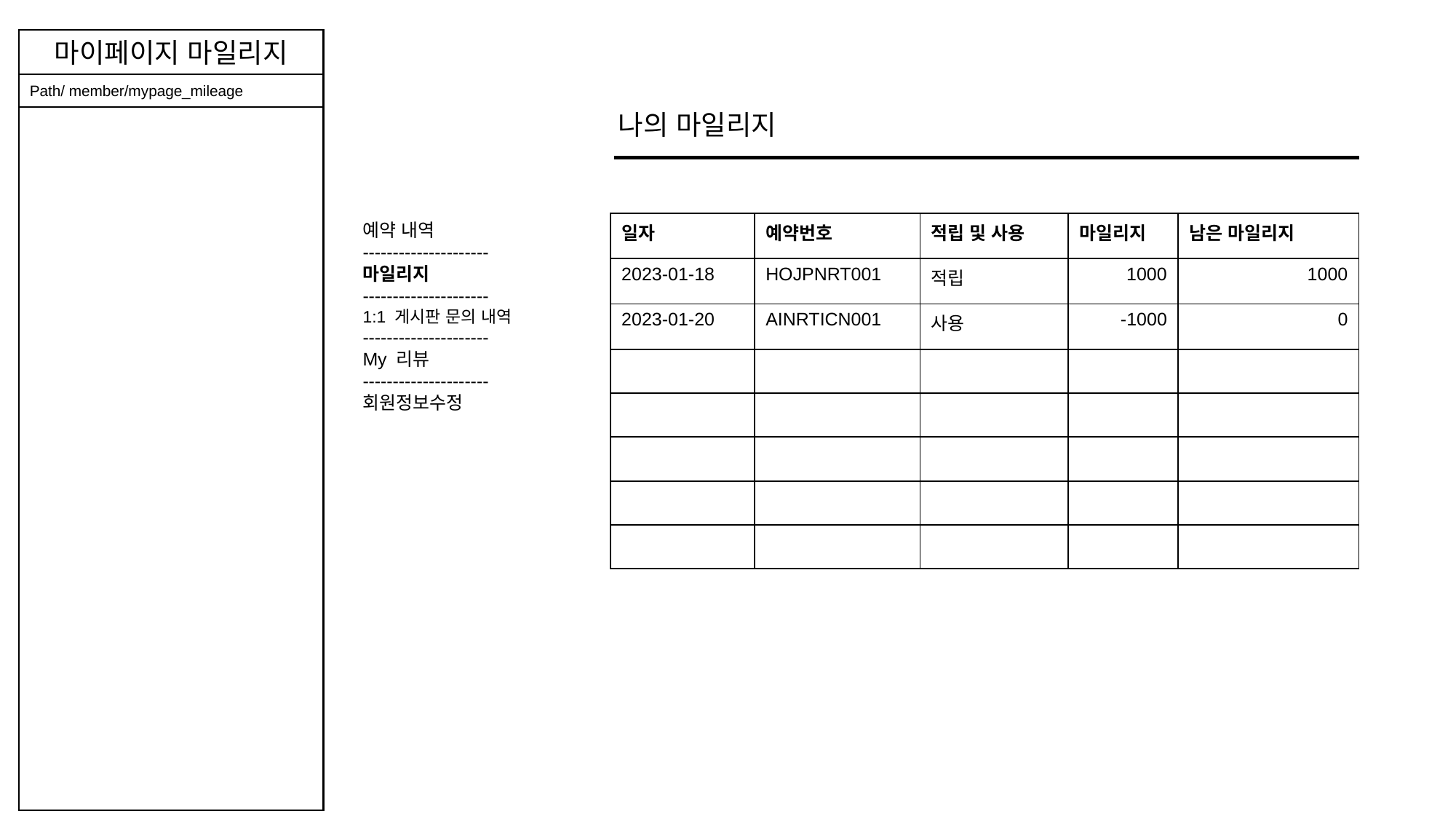

마이페이지 마일리지
Path/ member/mypage_mileage

나의 마일리지

예약 내역
---------------------
마일리지
---------------------
1:1 게시판 문의 내역
---------------------
My 리뷰
---------------------
회원정보수정

| 일자 | 예약번호 | 적립 및 사용 | 마일리지 | 남은 마일리지 |
| --- | --- | --- | --- | --- |
| 2023-01-18 | HOJPNRT001 | 적립 | 1000 | 1000 |
| 2023-01-20 | AINRTICN001 | 사용 | -1000 | 0 |
|  |  |  |  |  |
|  |  |  |  |  |
|  |  |  |  |  |
|  |  |  |  |  |
|  |  |  |  |  |